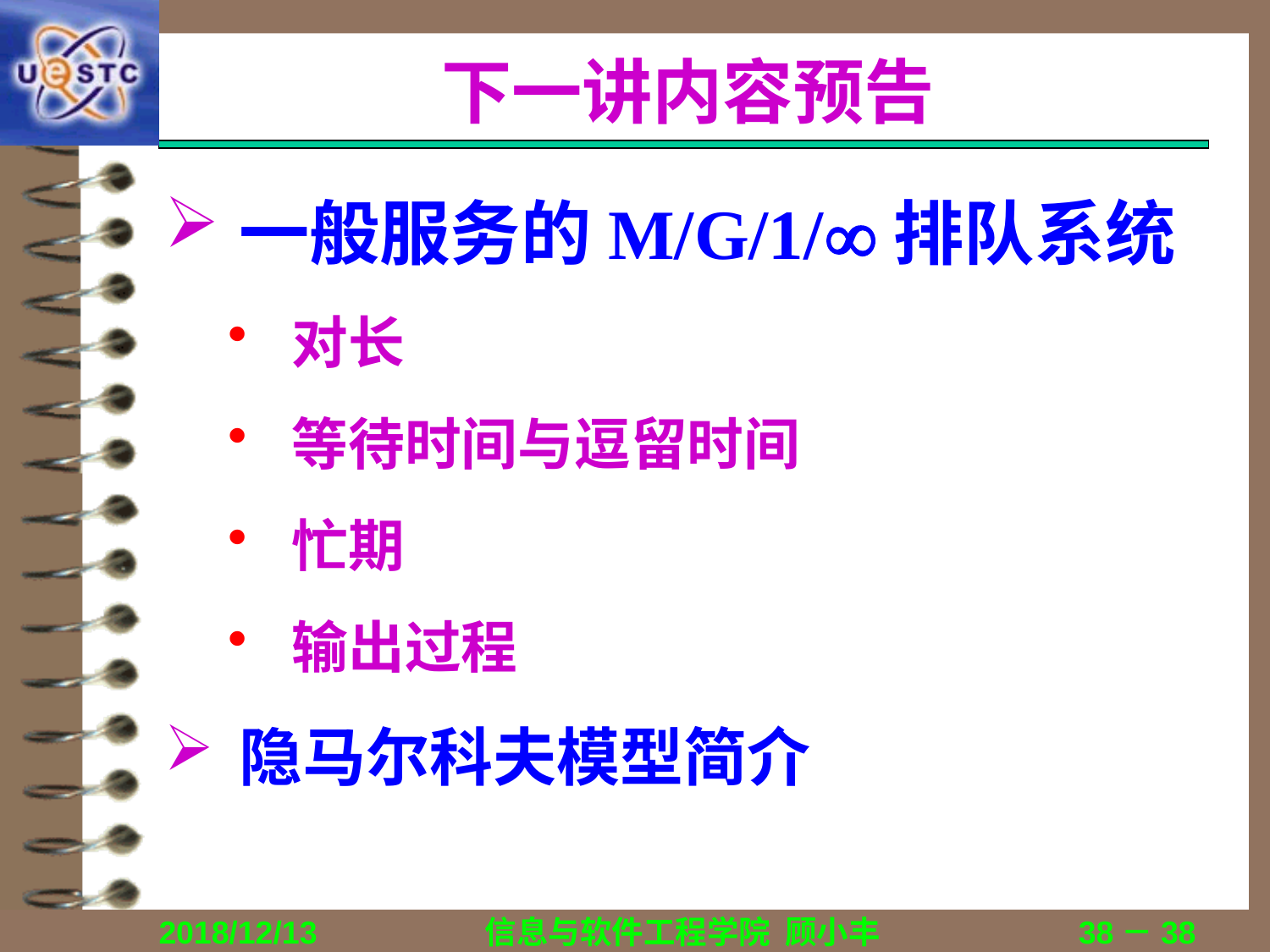

# 下一讲内容预告
一般服务的M/G/1/∞排队系统
对长
等待时间与逗留时间
忙期
输出过程
隐马尔科夫模型简介
2018/12/13
信息与软件工程学院  顾小丰
38－38